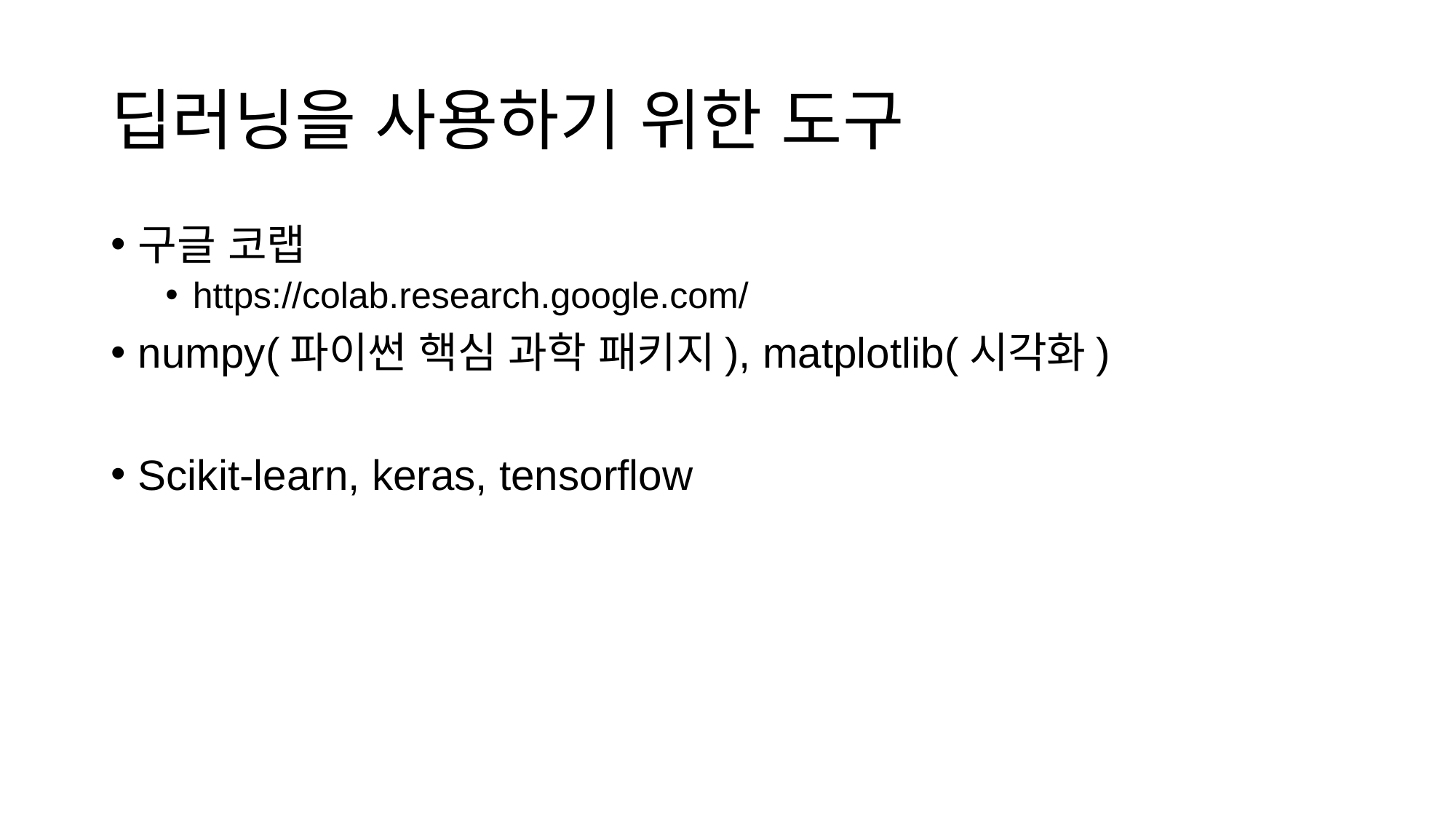

# 딥러닝을 사용하기 위한 도구
구글 코랩
https://colab.research.google.com/
numpy(파이썬 핵심 과학 패키지), matplotlib(시각화)

Scikit-learn, keras, tensorflow